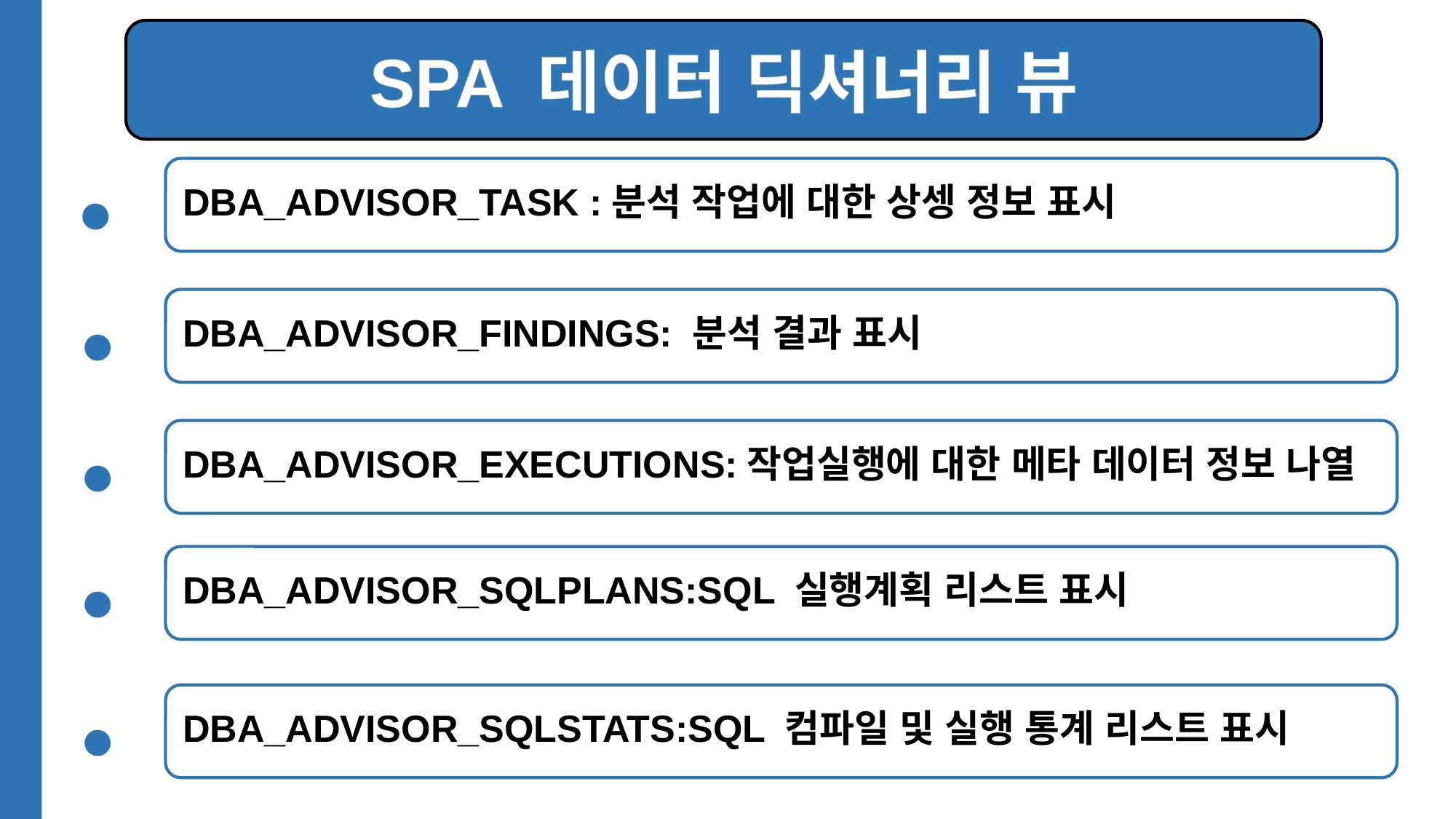

SPA 데이터 딕셔너리 뷰
●
DBA_ADVISOR_TASK :분석 작업에 대한 상셍 정보 표시
●
DBA_ADVISOR_FINDINGS: 분석 결과 표시
●
DBA_ADVISOR_EXECUTIONS:작업실행에 대한 메타 데이터 정보 나열
●
DBA_ADVISOR_SQLPLANS:SQL 실행계획 리스트 표시
●
DBA_ADVISOR_SQLSTATS:SQL 컴파일 및 실행 통계 리스트 표시